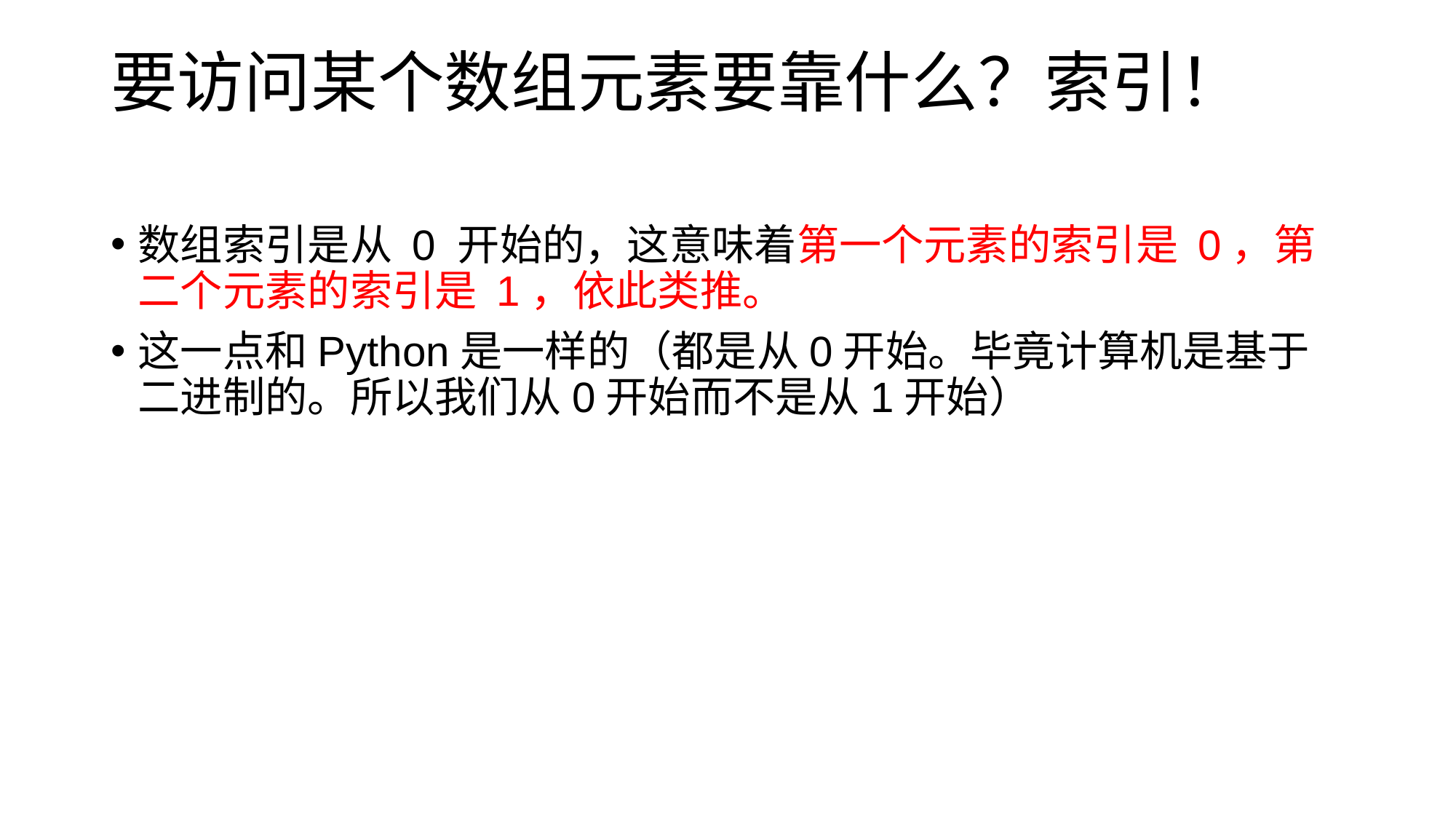

# 要访问某个数组元素要靠什么？索引！
数组索引是从 0 开始的，这意味着第一个元素的索引是 0，第二个元素的索引是 1，依此类推。
这一点和Python是一样的（都是从0开始。毕竟计算机是基于二进制的。所以我们从0开始而不是从1开始）